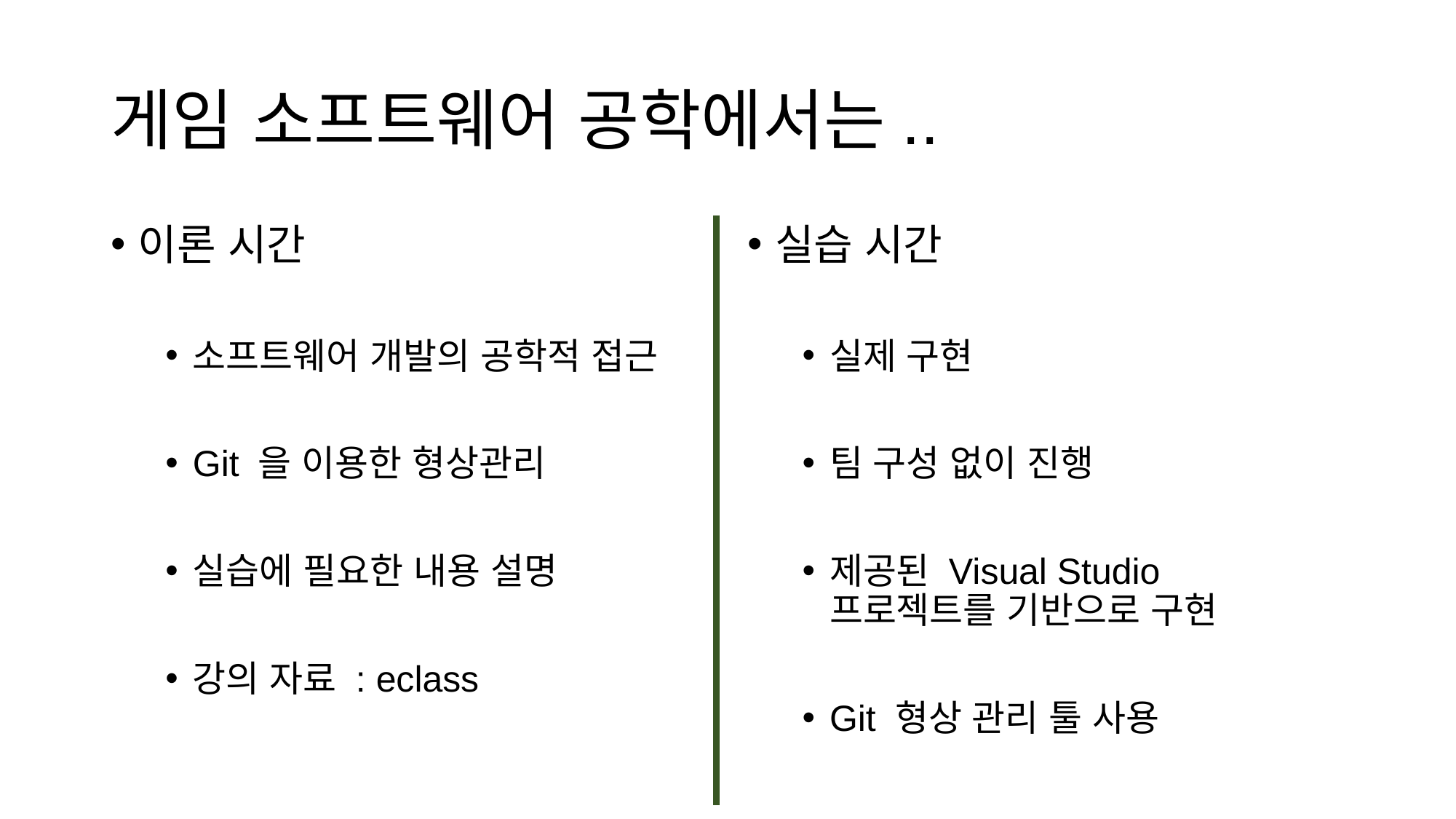

# 게임 소프트웨어 공학에서는..
실습 시간

실제 구현

팀 구성 없이 진행

제공된 Visual Studio 프로젝트를 기반으로 구현

Git 형상 관리 툴 사용
이론 시간

소프트웨어 개발의 공학적 접근

Git 을 이용한 형상관리

실습에 필요한 내용 설명

강의 자료 : eclass